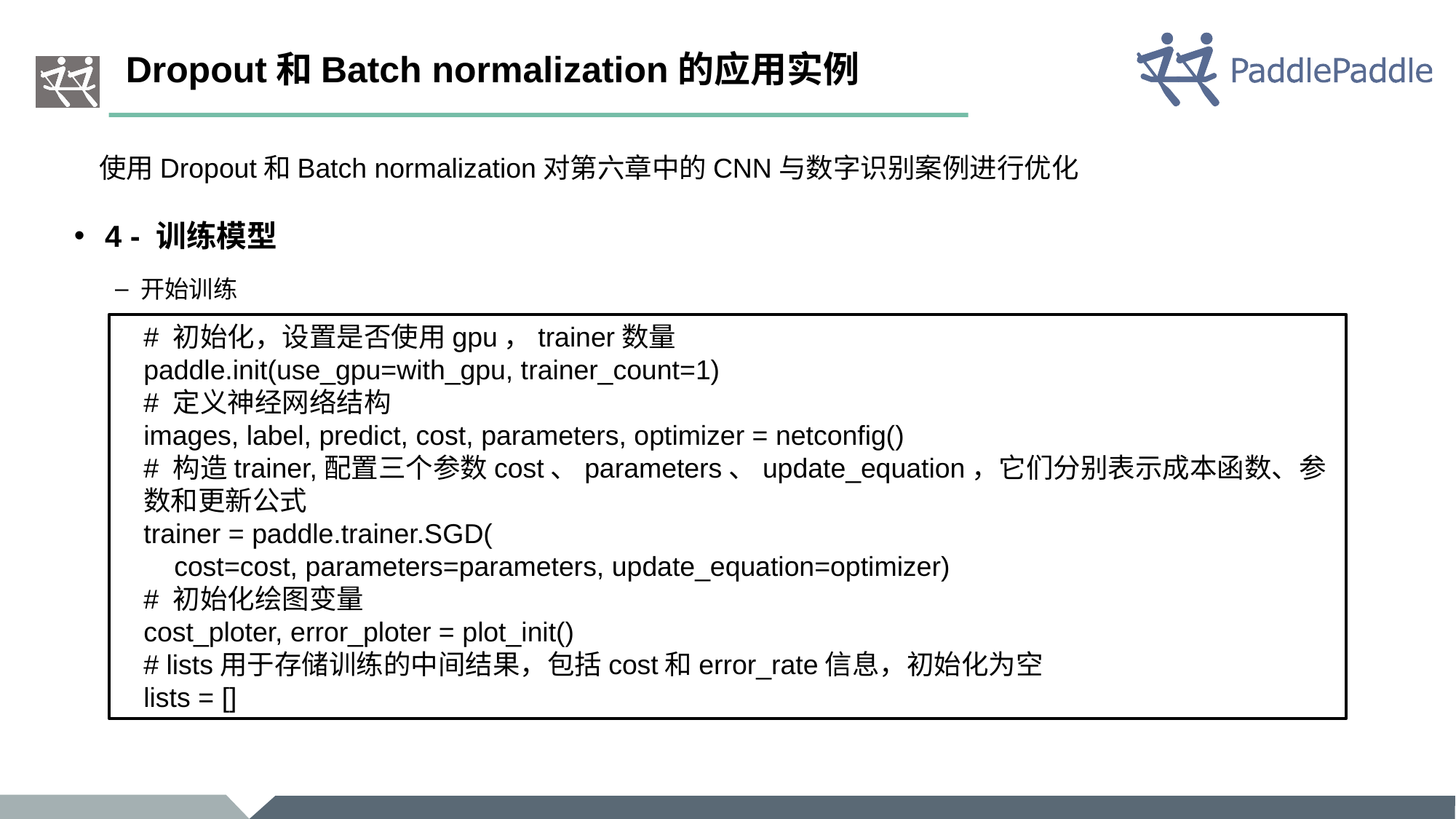

# Dropout和Batch normalization的应用实例
使用Dropout和Batch normalization对第六章中的CNN与数字识别案例进行优化
4 - 训练模型
开始训练
# 初始化，设置是否使用gpu，trainer数量
paddle.init(use_gpu=with_gpu, trainer_count=1)
# 定义神经网络结构
images, label, predict, cost, parameters, optimizer = netconfig()
# 构造trainer,配置三个参数cost、parameters、update_equation，它们分别表示成本函数、参数和更新公式
trainer = paddle.trainer.SGD(
    cost=cost, parameters=parameters, update_equation=optimizer)
# 初始化绘图变量
cost_ploter, error_ploter = plot_init()
# lists用于存储训练的中间结果，包括cost和error_rate信息，初始化为空
lists = []